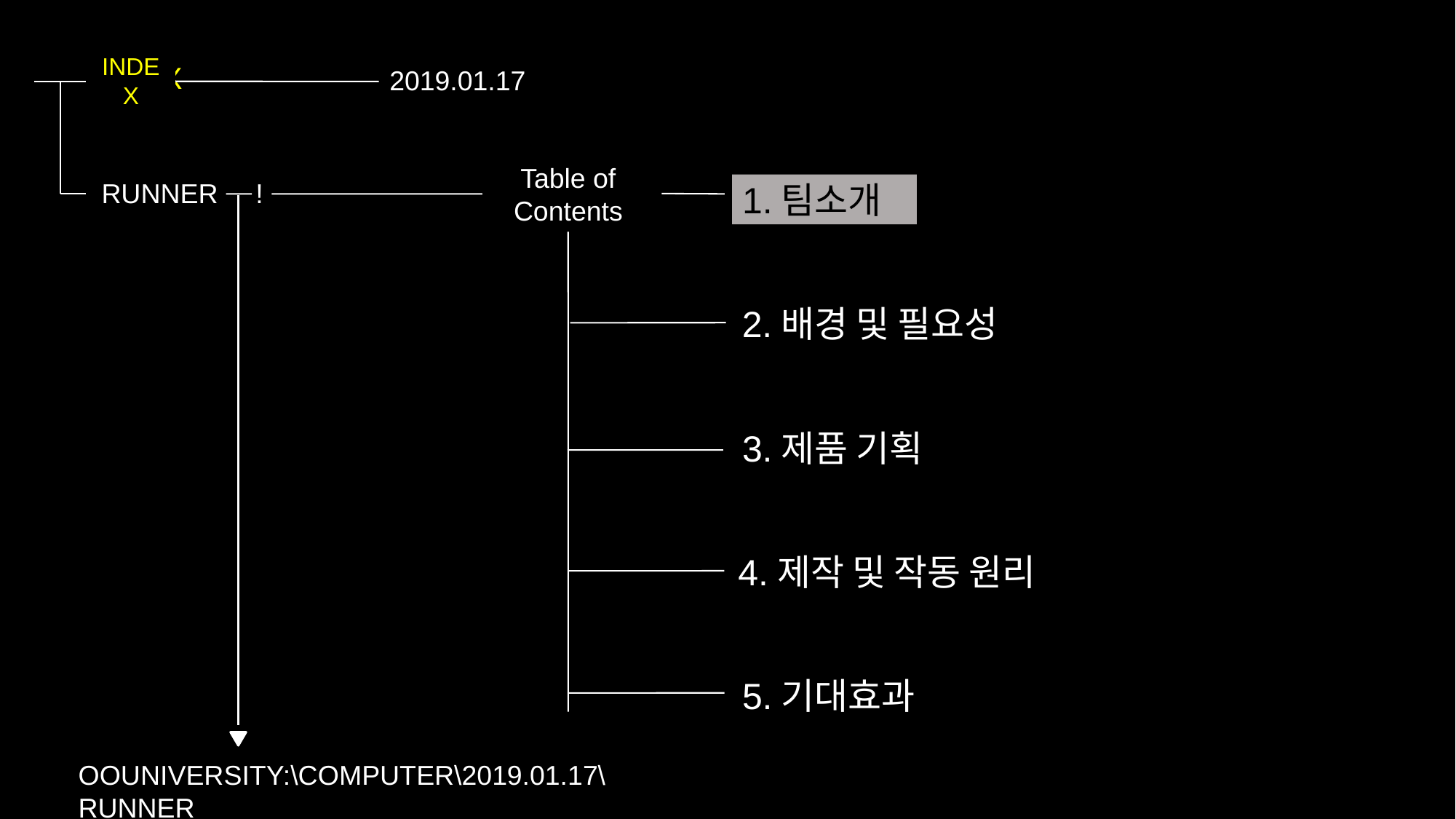

2019.01.17
INDEX
Table of Contents
RUNNER
!
1.팀소개

2.배경 및 필요성
3.제품 기획
4.제작 및 작동 원리
5.기대효과

OOUNIVERSITY:\COMPUTER\2019.01.17\RUNNER